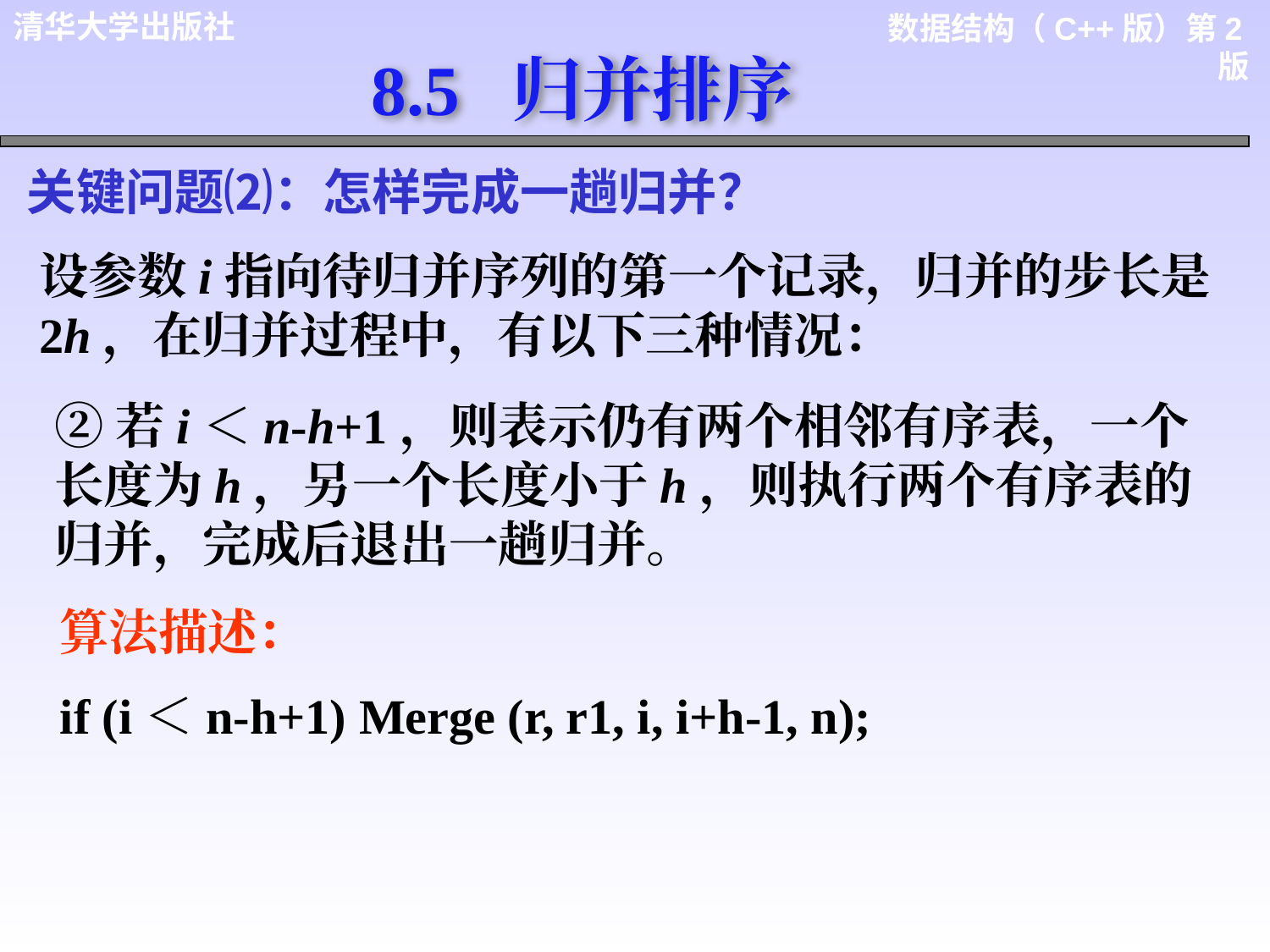

8.5  归并排序
关键问题⑵：怎样完成一趟归并？
设参数i指向待归并序列的第一个记录，归并的步长是2h，在归并过程中，有以下三种情况：
②若i＜n-h+1，则表示仍有两个相邻有序表，一个长度为h，另一个长度小于h，则执行两个有序表的归并，完成后退出一趟归并。
算法描述：
if (i＜n-h+1) Merge (r, r1, i, i+h-1, n);